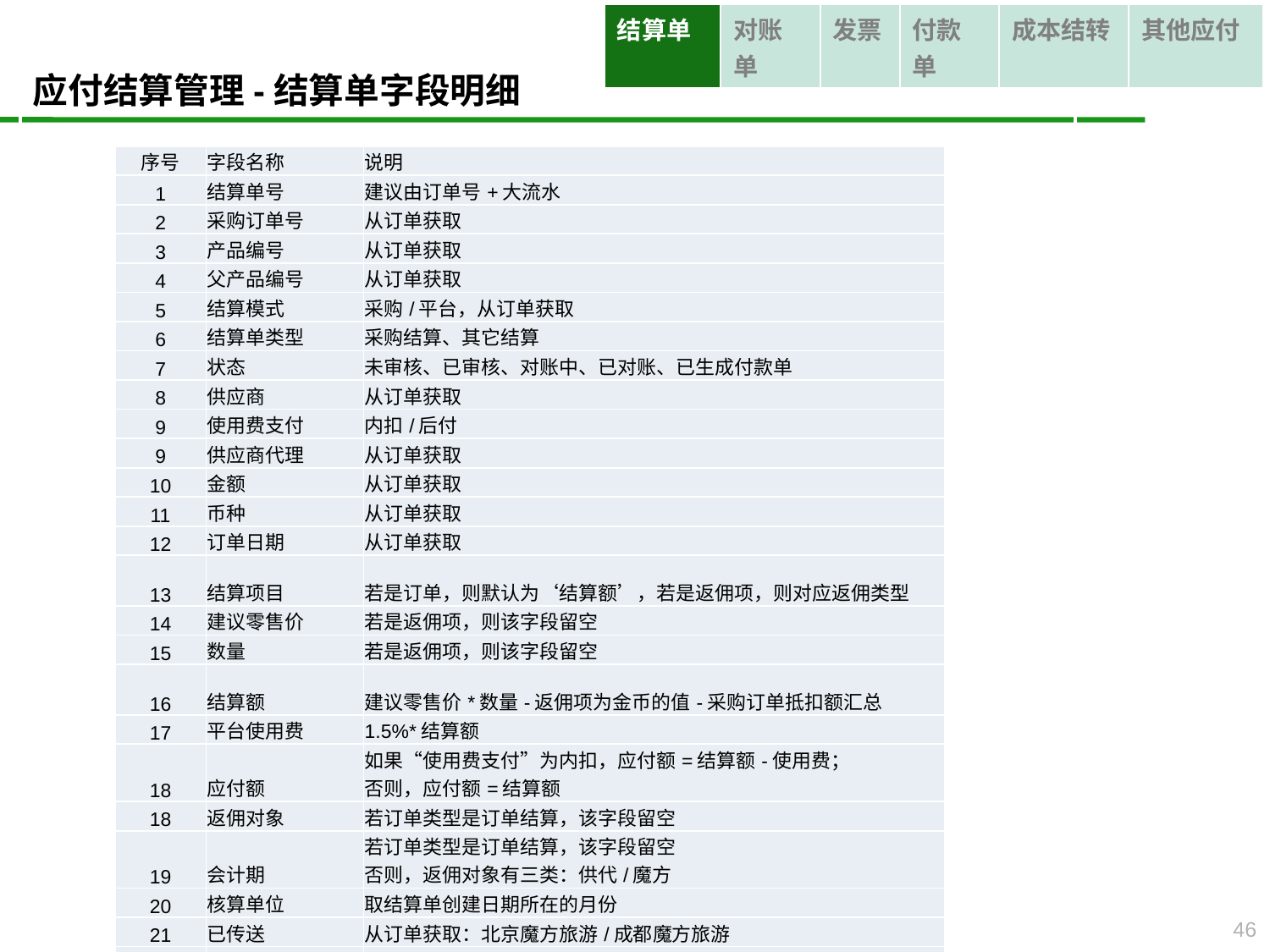

| 结算单 | 对账单 | 发票 | 付款单 | 成本结转 | 其他应付 |
| --- | --- | --- | --- | --- | --- |
应付结算管理-结算单字段明细
| 序号 | 字段名称 | 说明 |
| --- | --- | --- |
| 1 | 结算单号 | 建议由订单号+大流水 |
| 2 | 采购订单号 | 从订单获取 |
| 3 | 产品编号 | 从订单获取 |
| 4 | 父产品编号 | 从订单获取 |
| 5 | 结算模式 | 采购/平台，从订单获取 |
| 6 | 结算单类型 | 采购结算、其它结算 |
| 7 | 状态 | 未审核、已审核、对账中、已对账、已生成付款单 |
| 8 | 供应商 | 从订单获取 |
| 9 | 使用费支付 | 内扣/后付 |
| 9 | 供应商代理 | 从订单获取 |
| 10 | 金额 | 从订单获取 |
| 11 | 币种 | 从订单获取 |
| 12 | 订单日期 | 从订单获取 |
| 13 | 结算项目 | 若是订单，则默认为‘结算额’，若是返佣项，则对应返佣类型 |
| 14 | 建议零售价 | 若是返佣项，则该字段留空 |
| 15 | 数量 | 若是返佣项，则该字段留空 |
| 16 | 结算额 | 建议零售价\*数量-返佣项为金币的值-采购订单抵扣额汇总 |
| 17 | 平台使用费 | 1.5%\*结算额 |
| 18 | 应付额 | 如果“使用费支付”为内扣，应付额=结算额-使用费； 否则，应付额=结算额 |
| 18 | 返佣对象 | 若订单类型是订单结算，该字段留空 |
| 19 | 会计期 | 若订单类型是订单结算，该字段留空 否则，返佣对象有三类：供代/魔方 |
| 20 | 核算单位 | 取结算单创建日期所在的月份 |
| 21 | 已传送 | 从订单获取：北京魔方旅游/成都魔方旅游 |
| 22 | 已传送 | Y/N,汇总传送oracle，成功回传后，将状态从N变为Y |
46